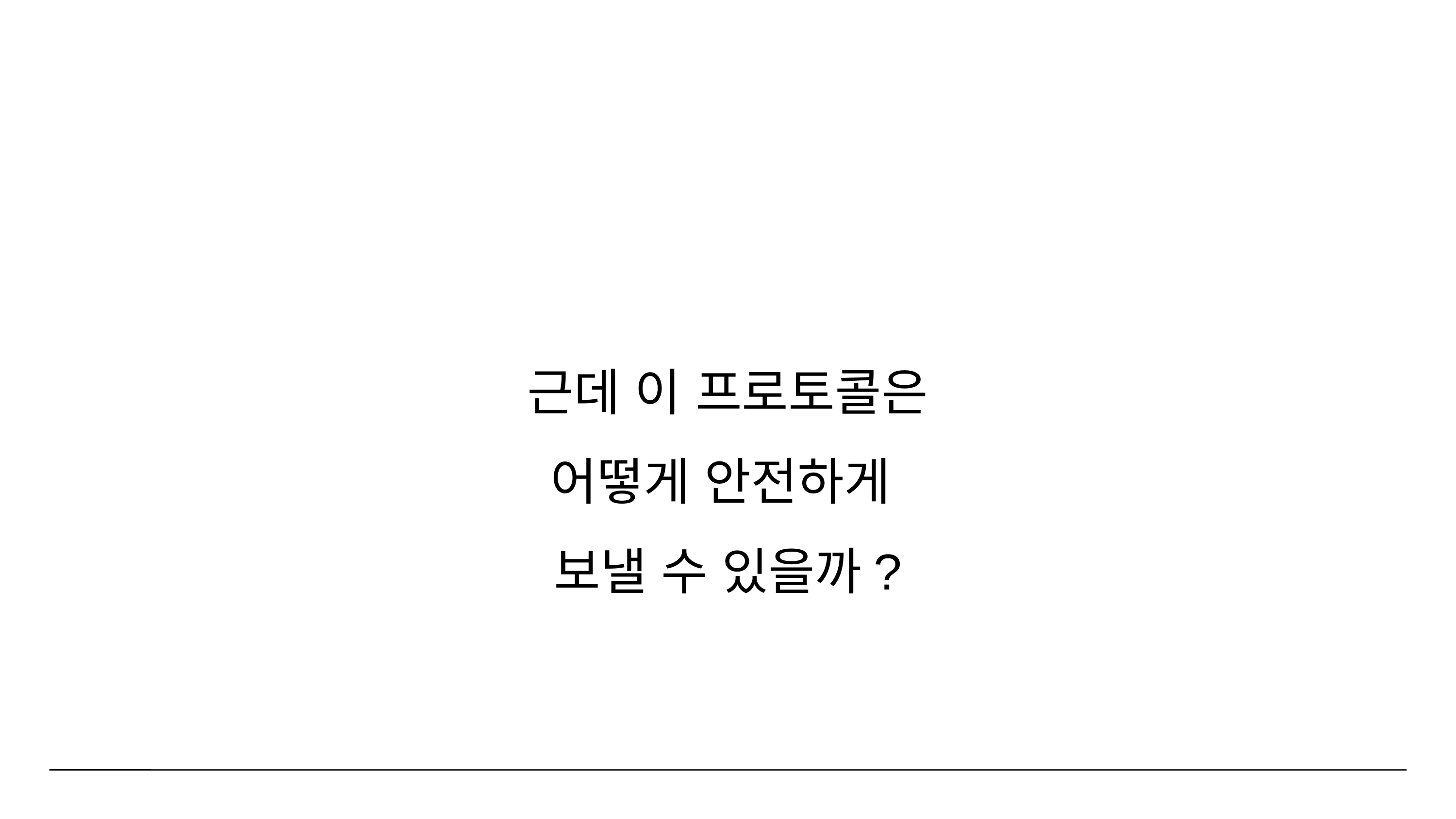

근데 이 프로토콜은
어떻게 안전하게
보낼 수 있을까?